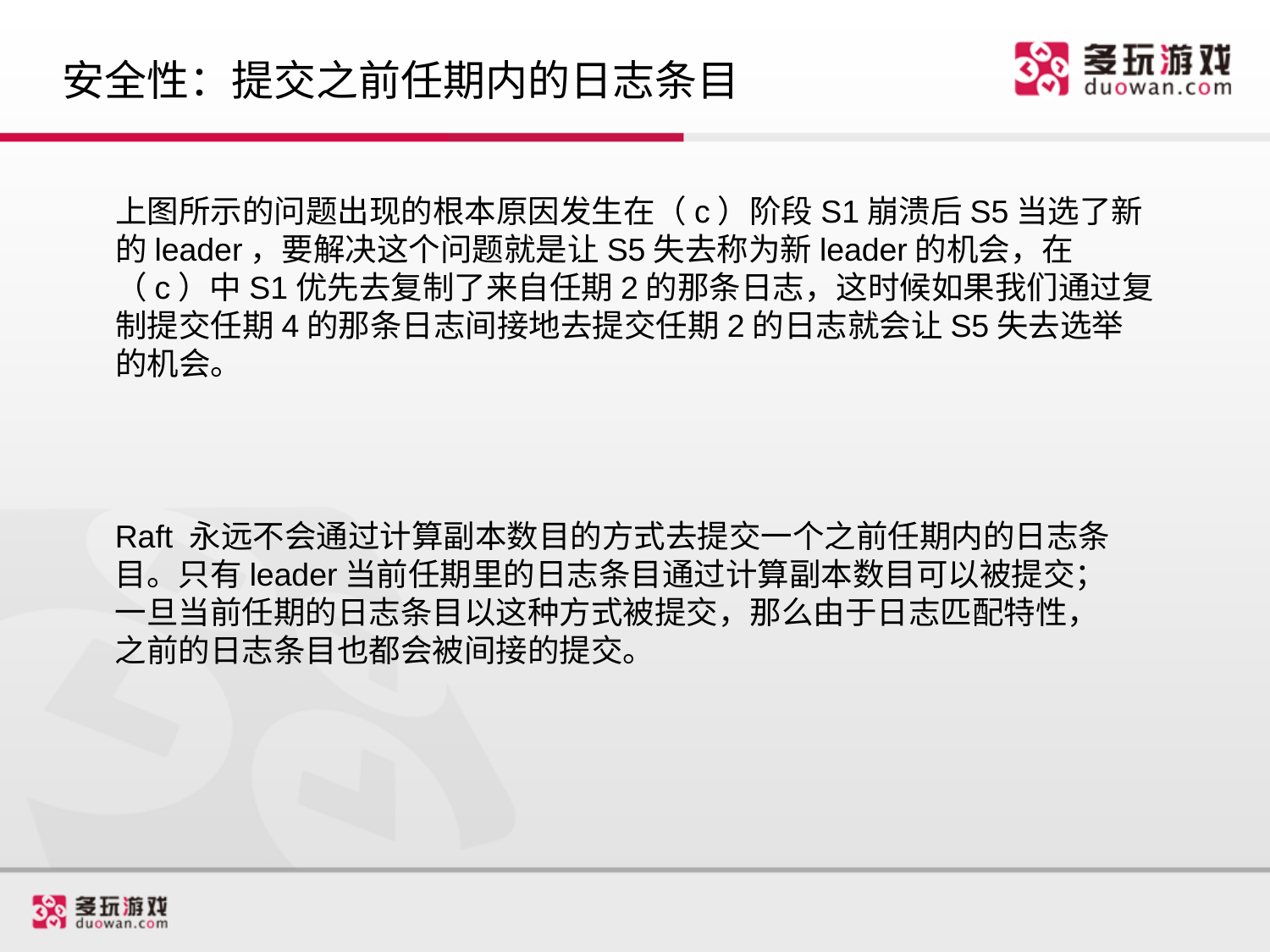

# 安全性：提交之前任期内的日志条目
上图所示的问题出现的根本原因发生在（c）阶段S1崩溃后S5当选了新的leader，要解决这个问题就是让S5失去称为新leader的机会，在（c）中S1优先去复制了来自任期2的那条日志，这时候如果我们通过复制提交任期4的那条日志间接地去提交任期2的日志就会让S5失去选举的机会。
Raft 永远不会通过计算副本数目的方式去提交一个之前任期内的日志条目。只有leader当前任期里的日志条目通过计算副本数目可以被提交；一旦当前任期的日志条目以这种方式被提交，那么由于日志匹配特性，之前的日志条目也都会被间接的提交。